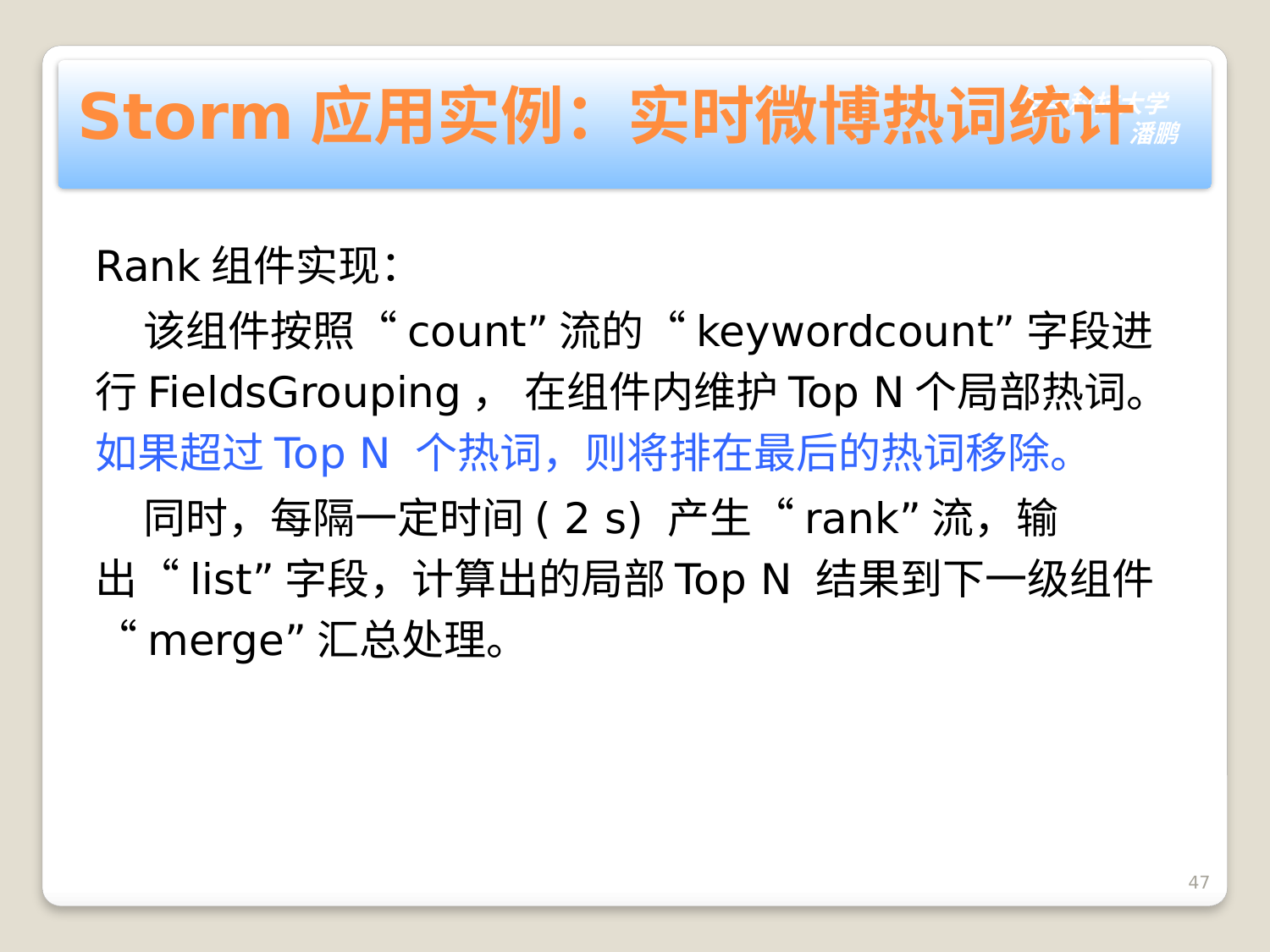

# Storm应用实例：实时微博热词统计
Rank组件实现：
    该组件按照“count”流的“keywordcount”字段进行FieldsGrouping， 在组件内维护Top N个局部热词。如果超过Top N 个热词，则将排在最后的热词移除。
    同时，每隔一定时间( 2 s) 产生“rank”流，输出“list”字段，计算出的局部Top N 结果到下一级组件“merge”汇总处理。
47